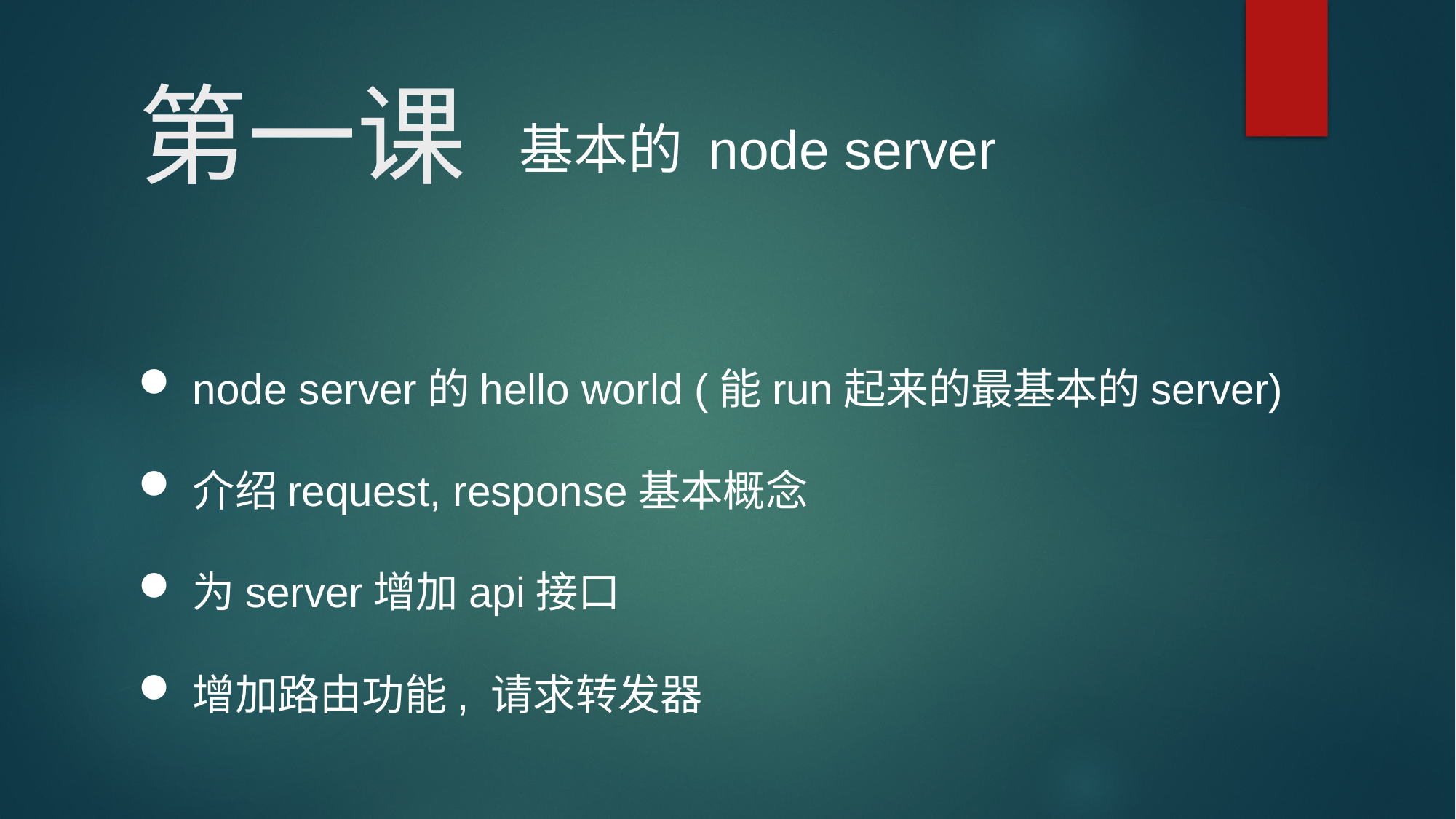

# 第一课
基本的 node server
node server的hello world (能run起来的最基本的server)

介绍request, response基本概念

为server增加api接口

增加路由功能, 请求转发器